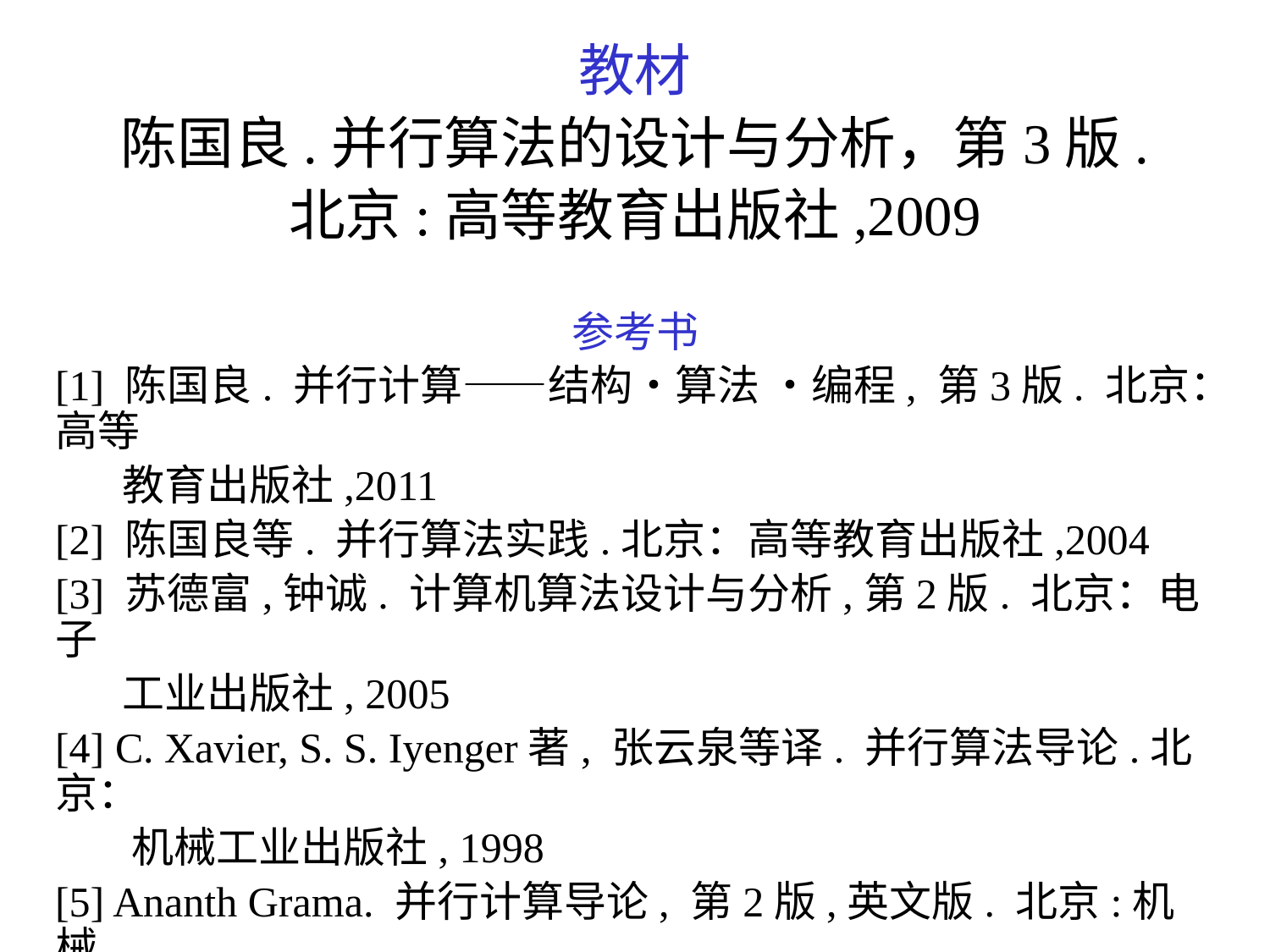

教材
陈国良.并行算法的设计与分析，第3版.
北京:高等教育出版社,2009

参考书
[1] 陈国良. 并行计算——结构•算法 •编程, 第3版. 北京：高等
      教育出版社,2011
[2] 陈国良等. 并行算法实践.北京：高等教育出版社,2004
[3] 苏德富,钟诚. 计算机算法设计与分析,第2版. 北京：电子
      工业出版社, 2005
[4] C. Xavier, S. S. Iyenger著, 张云泉等译. 并行算法导论.北京：
       机械工业出版社, 1998
[5] Ananth Grama. 并行计算导论, 第2版,英文版. 北京:机械
      工业出版社,2003